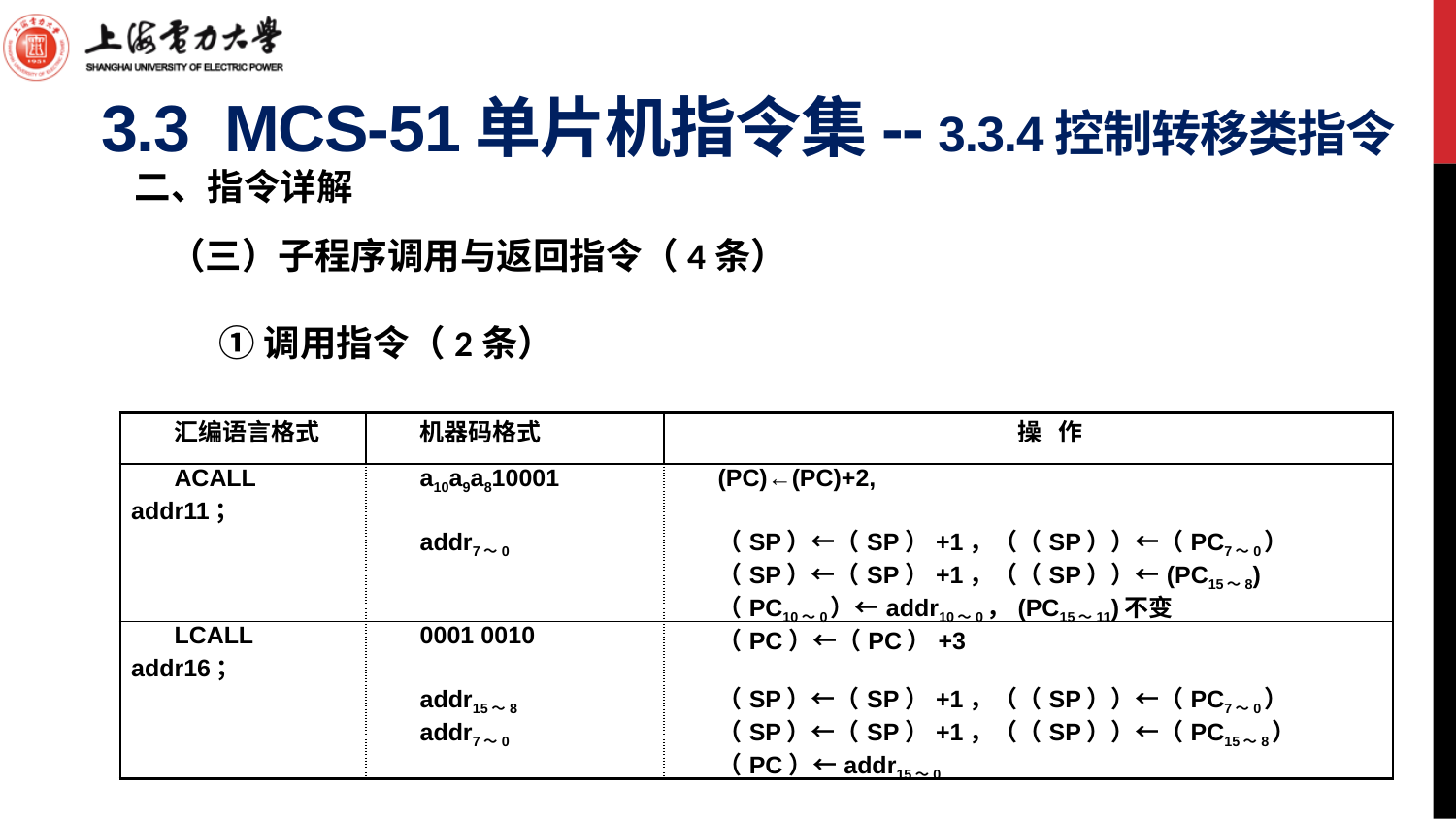

# 3.3  MCS-51单片机指令集-- 3.3.4控制转移类指令
二、指令详解

（三）子程序调用与返回指令（4条）

      ①调用指令（2条）
| 汇编语言格式 | 机器码格式 | 操 作 |
| --- | --- | --- |
| ACALL addr11； | a10a9a810001 | (PC)←(PC)+2, |
|  | addr7～0 | （SP）←（SP）+1，（（SP））←（PC7～0） |
|  |  | （SP）←（SP）+1，（（SP））←(PC15～8) |
|  |  | （PC10～0）←addr10～0，(PC15～11)不变 |
| LCALL addr16； | 0001 0010 | （PC）←（PC）+3 |
|  | addr15～8 | （SP）←（SP）+1，（（SP））←（PC7～0） |
|  | addr7～0 | （SP）←（SP）+1，（（SP））←（PC15～8） |
|  |  | （PC）←addr15～0 |